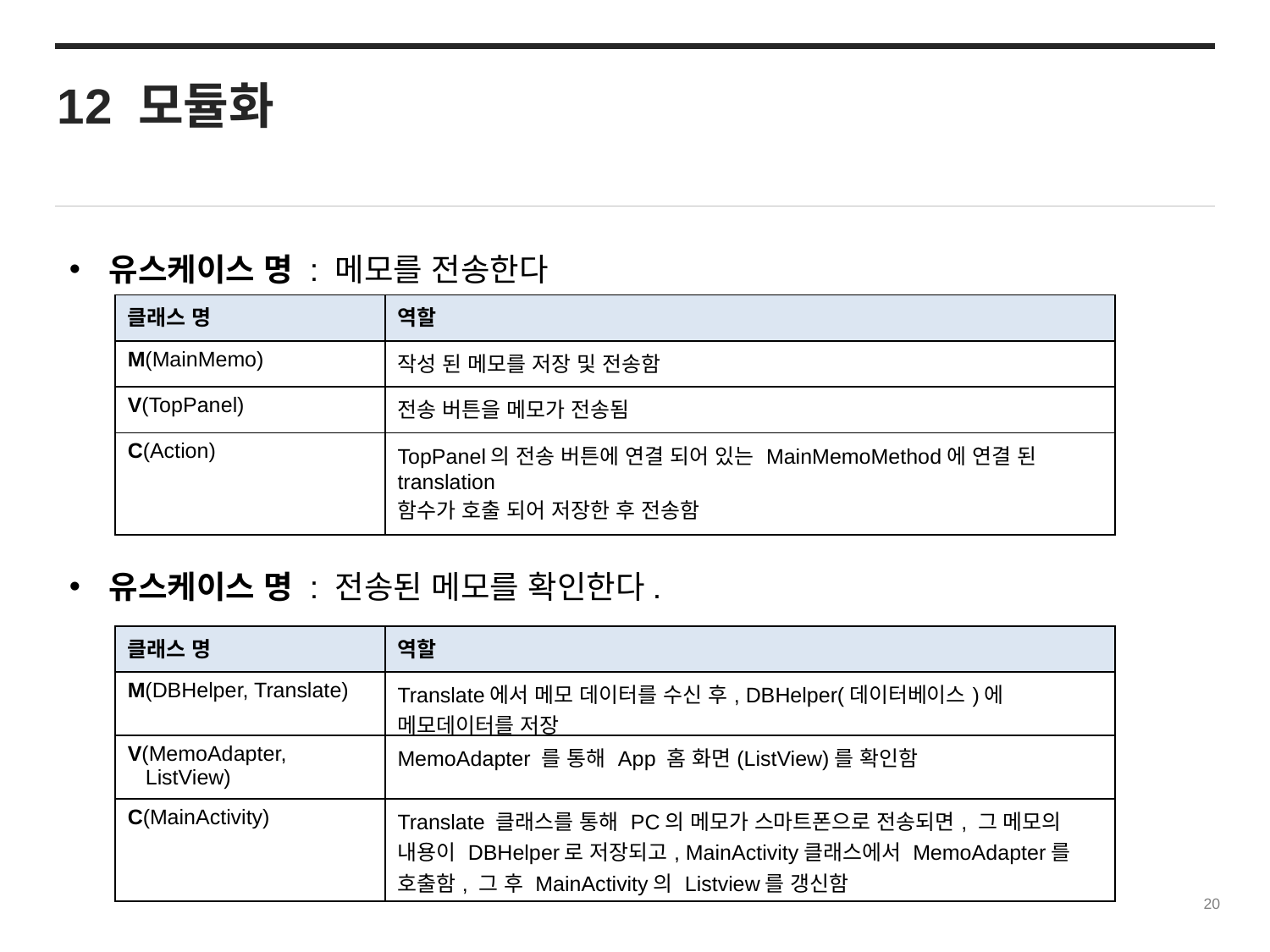

12 모듈화
유스케이스 명 : 메모를 전송한다
| 클래스 명 | 역할 |
| --- | --- |
| M(MainMemo) | 작성 된 메모를 저장 및 전송함 |
| V(TopPanel) | 전송 버튼을 메모가 전송됨 |
| C(Action) | TopPanel의 전송 버튼에 연결 되어 있는 MainMemoMethod에 연결 된 translation 함수가 호출 되어 저장한 후 전송함 |
유스케이스 명 : 전송된 메모를 확인한다.
| 클래스 명 | 역할 |
| --- | --- |
| M(DBHelper, Translate) | Translate에서 메모 데이터를 수신 후, DBHelper(데이터베이스)에 메모데이터를 저장 |
| V(MemoAdapter, ListView) | MemoAdapter 를 통해 App 홈 화면(ListView)를 확인함 |
| C(MainActivity) | Translate 클래스를 통해 PC의 메모가 스마트폰으로 전송되면, 그 메모의 내용이 DBHelper로 저장되고, MainActivity클래스에서 MemoAdapter를 호출함, 그 후 MainActivity의 Listview를 갱신함 |